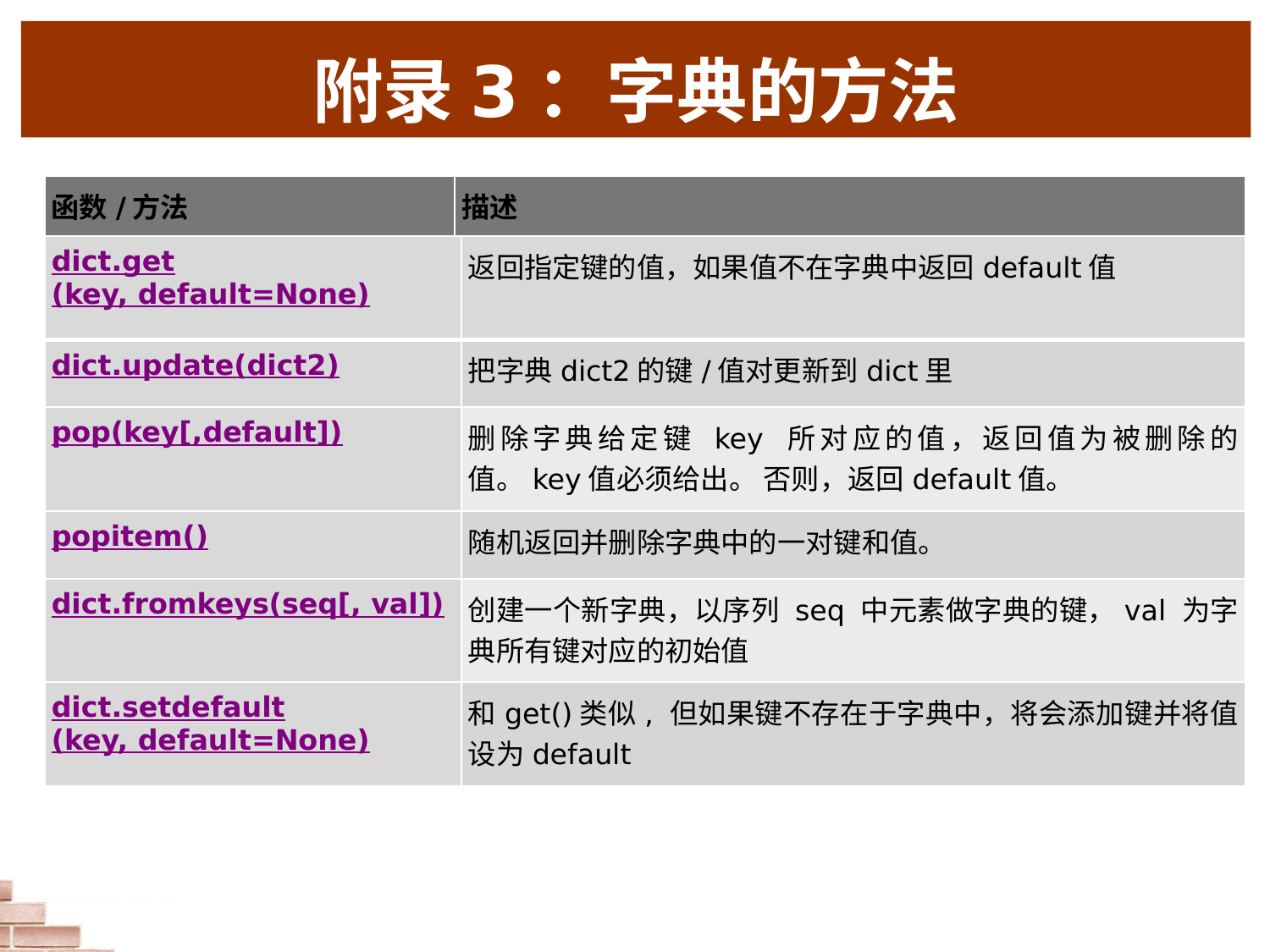

# 附录3：字典的方法
| 函数/方法 | 描述 |
| --- | --- |
| dict.get(key, default=None) | 返回指定键的值，如果值不在字典中返回default值 |
| --- | --- |
| dict.update(dict2) | 把字典dict2的键/值对更新到dict里 |
| pop(key[,default]) | 删除字典给定键 key 所对应的值，返回值为被删除的值。key值必须给出。 否则，返回default值。 |
| popitem() | 随机返回并删除字典中的一对键和值。 |
| dict.fromkeys(seq[, val]) | 创建一个新字典，以序列 seq 中元素做字典的键，val 为字典所有键对应的初始值 |
| dict.setdefault(key, default=None) | 和get()类似, 但如果键不存在于字典中，将会添加键并将值设为default |